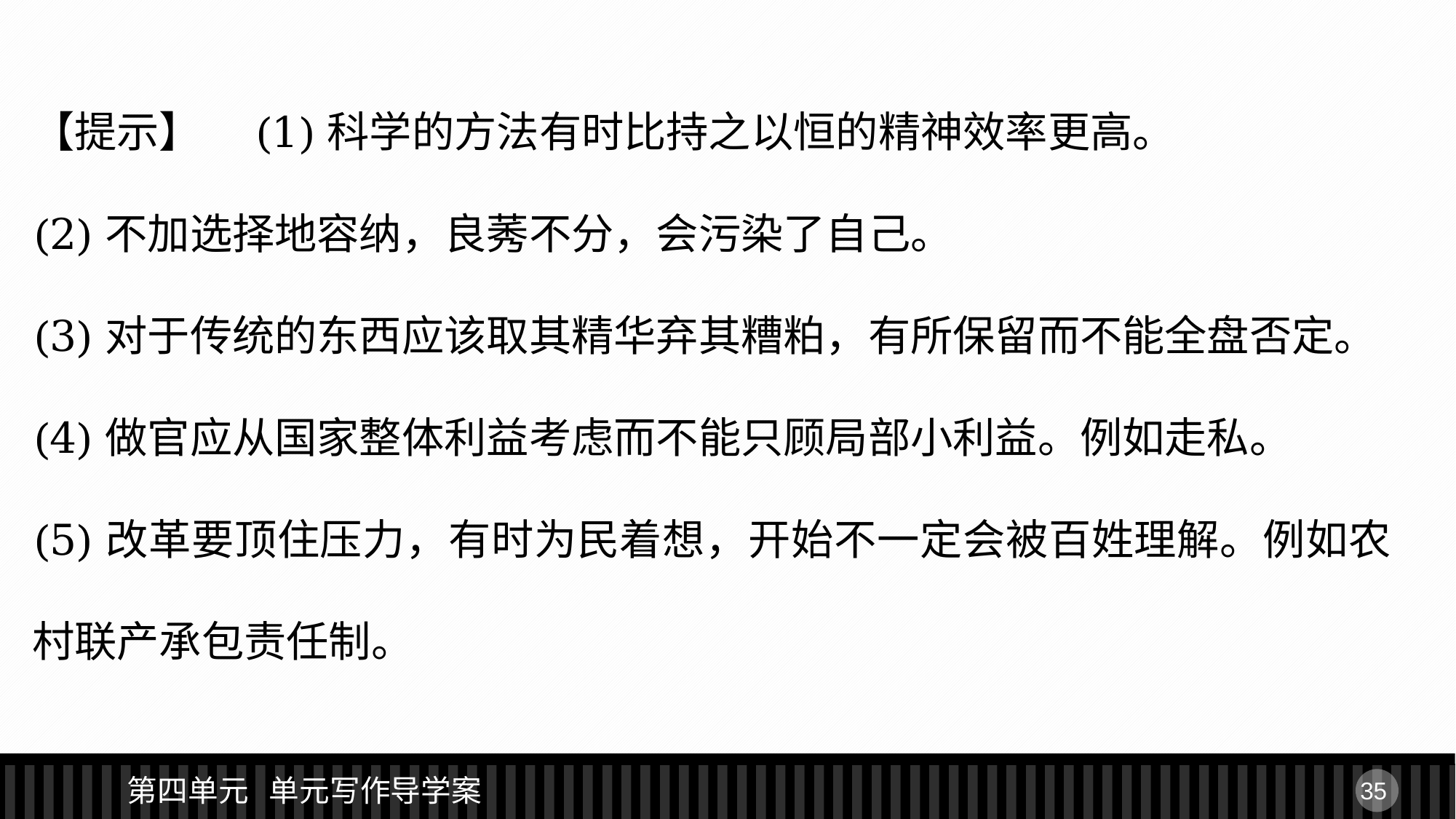

【提示】　(1)科学的方法有时比持之以恒的精神效率更高。
(2)不加选择地容纳，良莠不分，会污染了自己。
(3)对于传统的东西应该取其精华弃其糟粕，有所保留而不能全盘否定。
(4)做官应从国家整体利益考虑而不能只顾局部小利益。例如走私。
(5)改革要顶住压力，有时为民着想，开始不一定会被百姓理解。例如农村联产承包责任制。